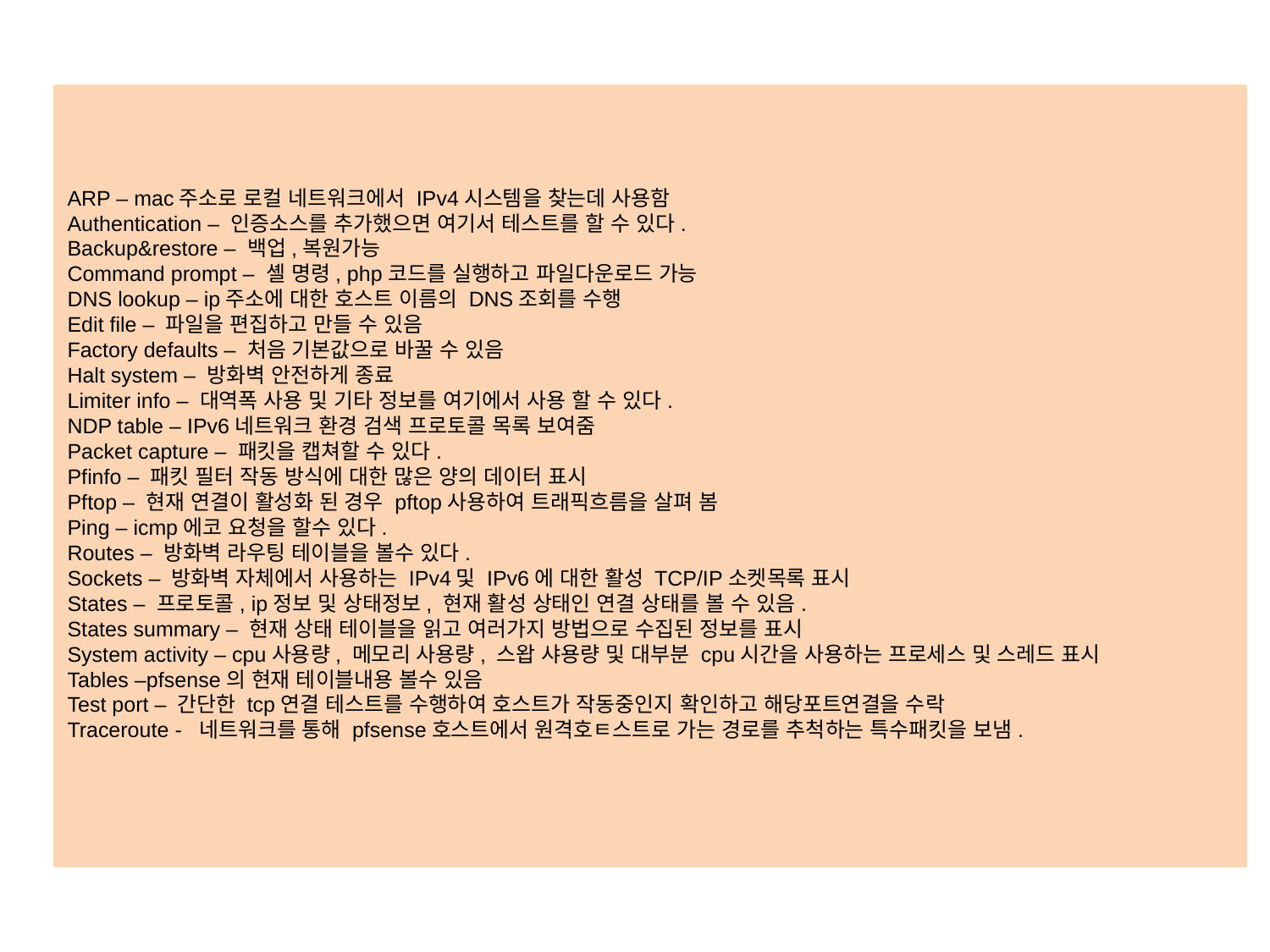

ARP – mac주소로 로컬 네트워크에서 IPv4시스템을 찾는데 사용함
Authentication – 인증소스를 추가했으면 여기서 테스트를 할 수 있다.
Backup&restore – 백업,복원가능
Command prompt – 셸 명령, php코드를 실행하고 파일다운로드 가능
DNS lookup – ip주소에 대한 호스트 이름의 DNS조회를 수행
Edit file – 파일을 편집하고 만들 수 있음
Factory defaults – 처음 기본값으로 바꿀 수 있음
Halt system – 방화벽 안전하게 종료
Limiter info – 대역폭 사용 및 기타 정보를 여기에서 사용 할 수 있다.
NDP table – IPv6네트워크 환경 검색 프로토콜 목록 보여줌
Packet capture – 패킷을 캡쳐할 수 있다.
Pfinfo – 패킷 필터 작동 방식에 대한 많은 양의 데이터 표시
Pftop – 현재 연결이 활성화 된 경우 pftop사용하여 트래픽흐름을 살펴 봄
Ping – icmp에코 요청을 할수 있다.
Routes – 방화벽 라우팅 테이블을 볼수 있다.
Sockets – 방화벽 자체에서 사용하는 IPv4및 IPv6에 대한 활성 TCP/IP소켓목록 표시
States – 프로토콜, ip정보 및 상태정보, 현재 활성 상태인 연결 상태를 볼 수 있음.
States summary – 현재 상태 테이블을 읽고 여러가지 방법으로 수집된 정보를 표시
System activity – cpu사용량, 메모리 사용량, 스왑 샤용량 및 대부분 cpu시간을 사용하는 프로세스 및 스레드 표시
Tables –pfsense의 현재 테이블내용 볼수 있음
Test port – 간단한 tcp연결 테스트를 수행하여 호스트가 작동중인지 확인하고 해당포트연결을 수락
Traceroute -  네트워크를 통해 pfsense호스트에서 원격호ㅌ스트로 가는 경로를 추척하는 특수패킷을 보냄.